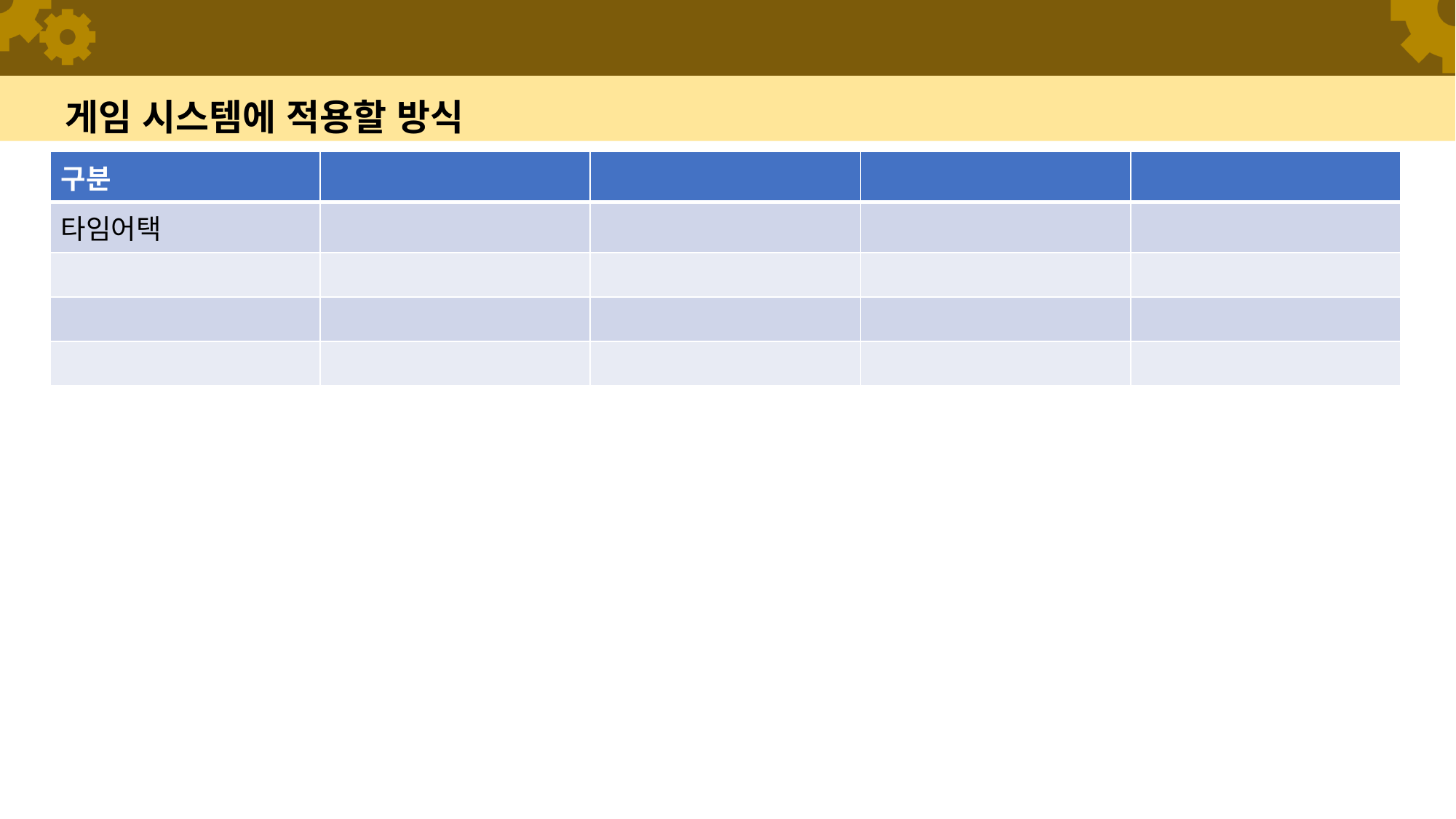

# 게임 시스템에 적용할 방식
| 구분 |  |  |  |  |
| --- | --- | --- | --- | --- |
| 타임어택 |  |  |  |  |
|  |  |  |  |  |
|  |  |  |  |  |
|  |  |  |  |  |